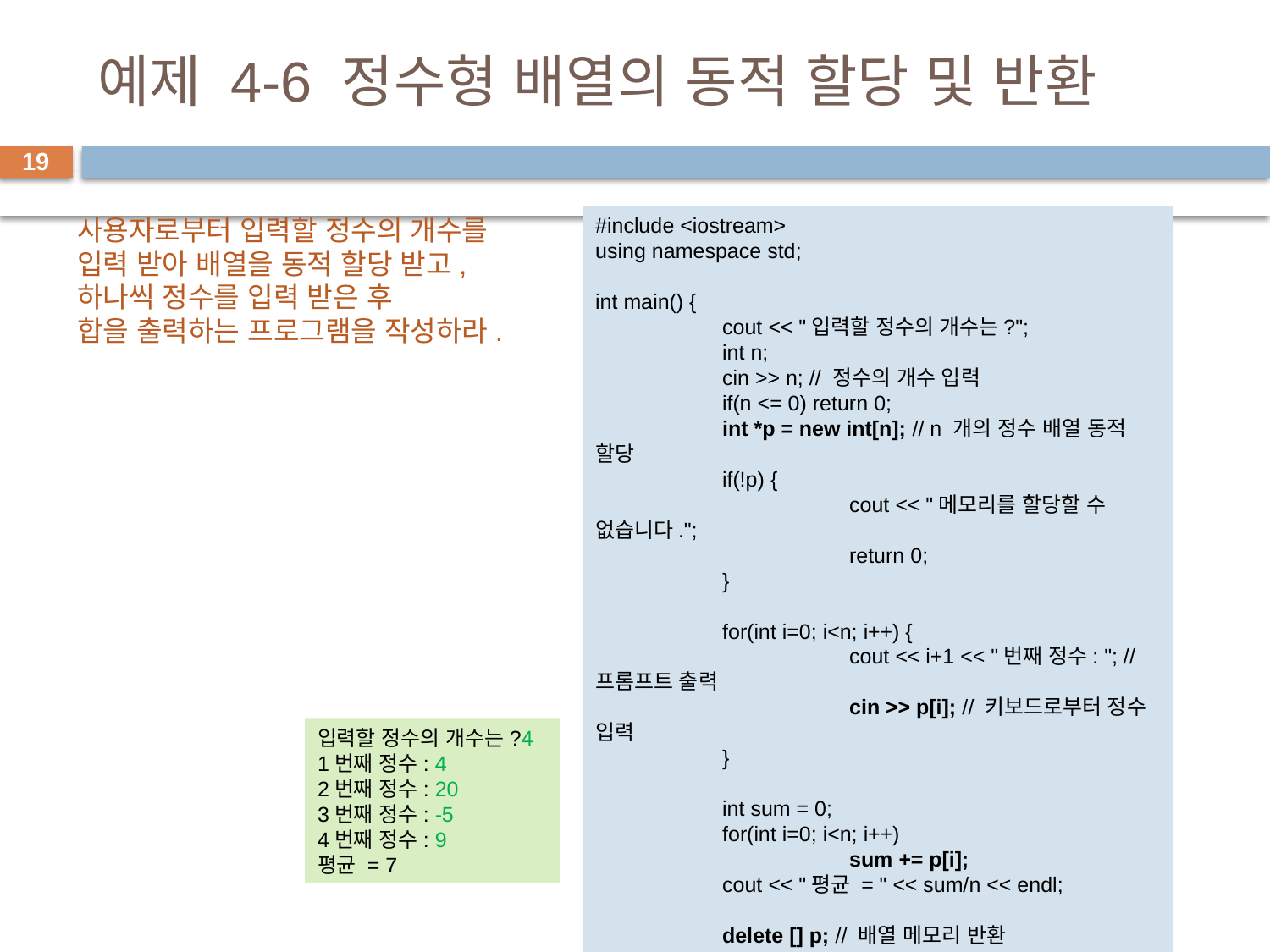

# 예제 4-6 정수형 배열의 동적 할당 및 반환
19
사용자로부터 입력할 정수의 개수를
입력 받아 배열을 동적 할당 받고,
하나씩 정수를 입력 받은 후
합을 출력하는 프로그램을 작성하라.
#include <iostream>
using namespace std;

int main() {
	cout << "입력할 정수의 개수는?";
	int n;
	cin >> n; // 정수의 개수 입력
	if(n <= 0) return 0;
	int *p = new int[n]; // n 개의 정수 배열 동적 할당
	if(!p) {
		cout << "메모리를 할당할 수 없습니다.";
		return 0;
	}

	for(int i=0; i<n; i++) {
		cout << i+1 << "번째 정수: "; // 프롬프트 출력
		cin >> p[i]; // 키보드로부터 정수 입력
	}

	int sum = 0;
	for(int i=0; i<n; i++)
		sum += p[i];
	cout << "평균 = " << sum/n << endl;

	delete [] p; // 배열 메모리 반환
}
입력할 정수의 개수는?4
1번째 정수: 4
2번째 정수: 20
3번째 정수: -5
4번째 정수: 9
평균 = 7